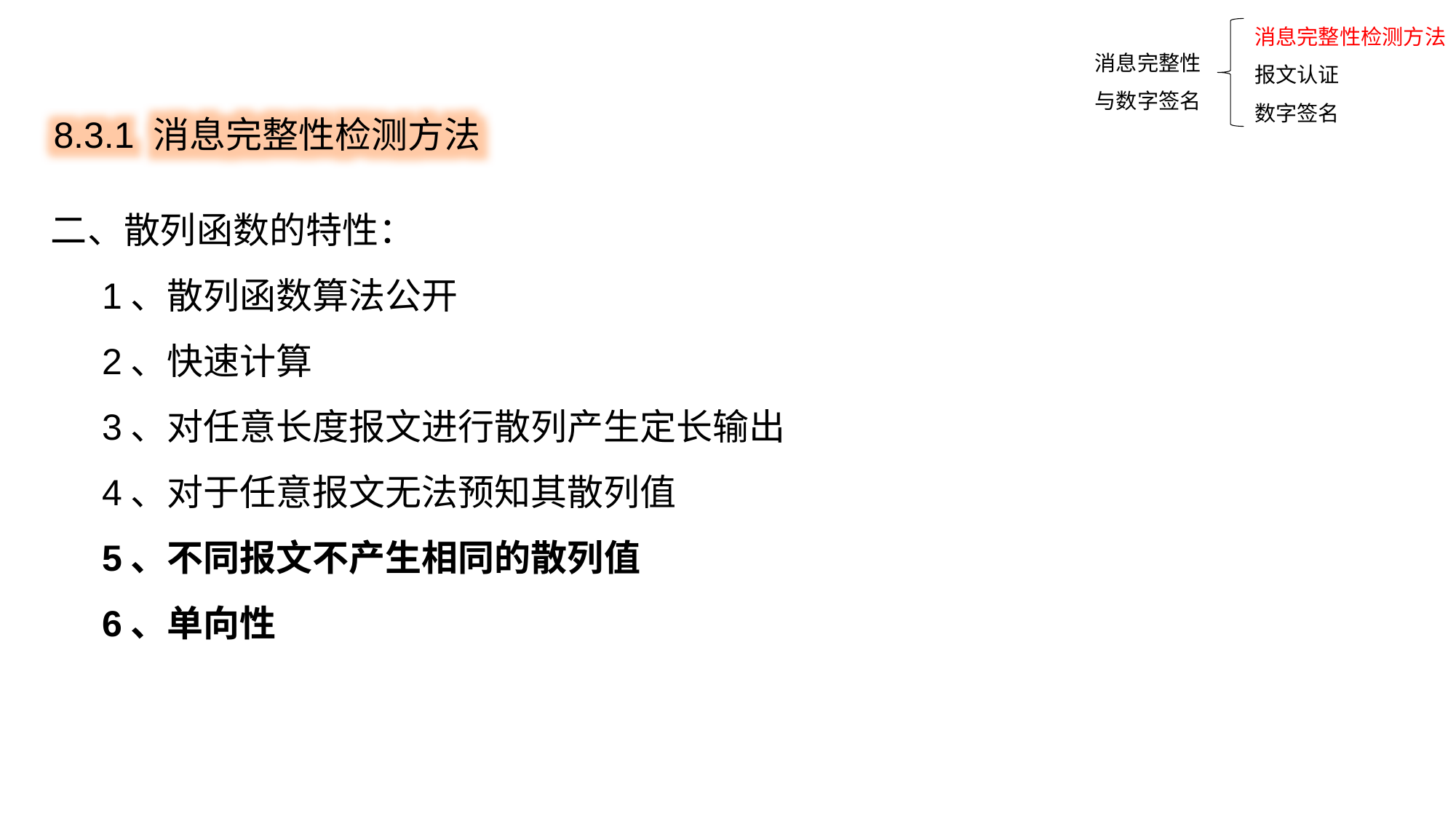

消息完整性检测方法
报文认证
数字签名

消息完整性
与数字签名
8.3.1 消息完整性检测方法
二、散列函数的特性：
     1、散列函数算法公开
     2、快速计算
     3、对任意长度报文进行散列产生定长输出
     4、对于任意报文无法预知其散列值
     5、不同报文不产生相同的散列值
     6、单向性